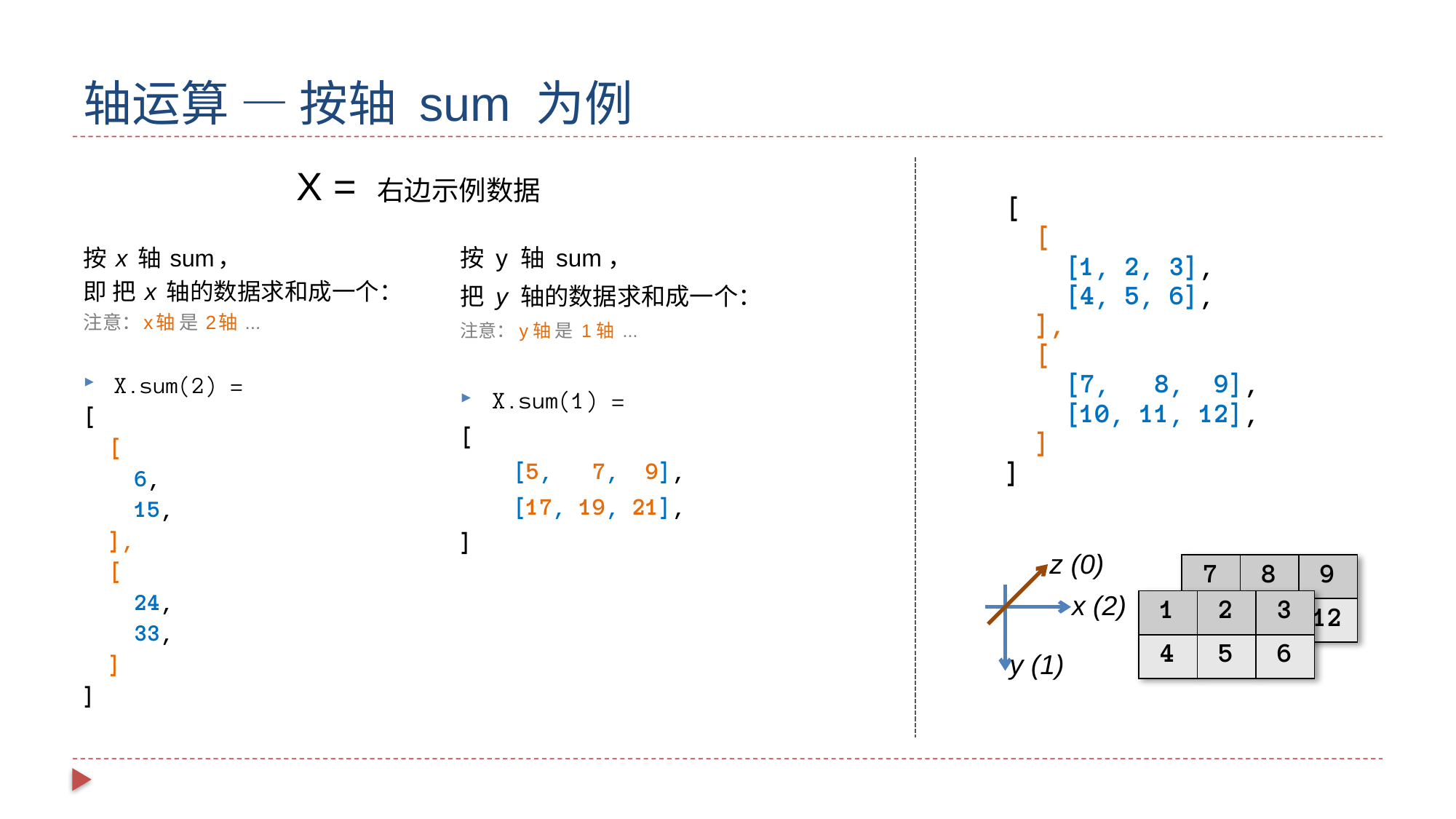

# 轴运算 — 按轴 sum 为例
X = 右边示例数据
[
  [
    [1, 2, 3],
    [4, 5, 6],
  ],
  [
    [7,   8,  9],
    [10, 11, 12],
  ]
]
按 x 轴 sum，
即 把 x 轴的数据求和成一个：
注意：x轴 是 2轴 ...

X.sum(2) =
[
  [
    6,
    15,
  ],
  [
    24,
    33,
  ]
]

按 y 轴 sum，
把 y 轴的数据求和成一个：
注意：y轴 是 1轴 ...

X.sum(1) =
[
    [5,   7,  9],
    [17, 19, 21],
]

z (0)
x (2)
y (1)
| 7 | 8 | 9 |
| --- | --- | --- |
| 10 | 11 | 12 |
| 1 | 2 | 3 |
| --- | --- | --- |
| 4 | 5 | 6 |